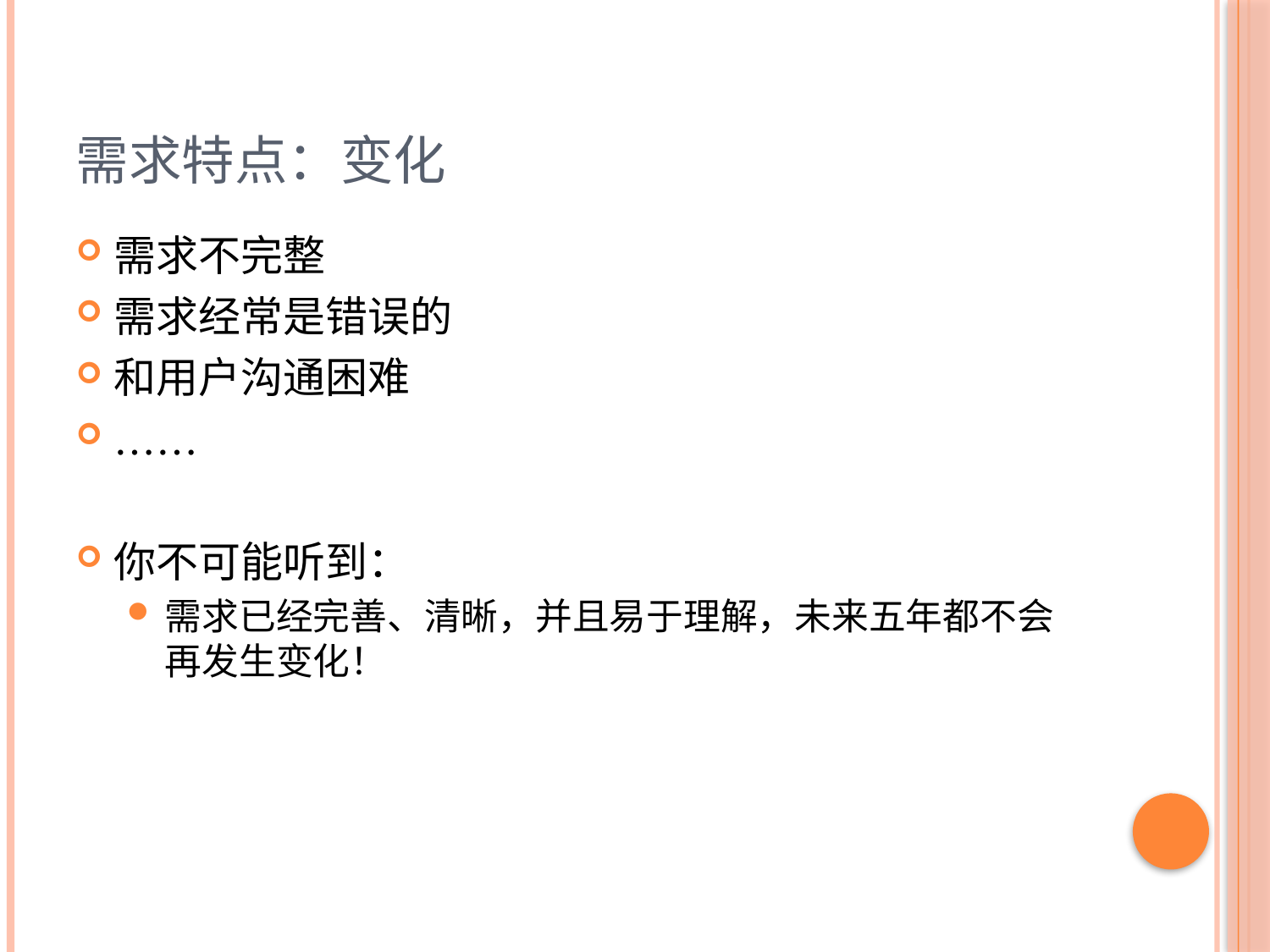

# 需求特点：变化
需求不完整
需求经常是错误的
和用户沟通困难
……

你不可能听到：
需求已经完善、清晰，并且易于理解，未来五年都不会再发生变化！